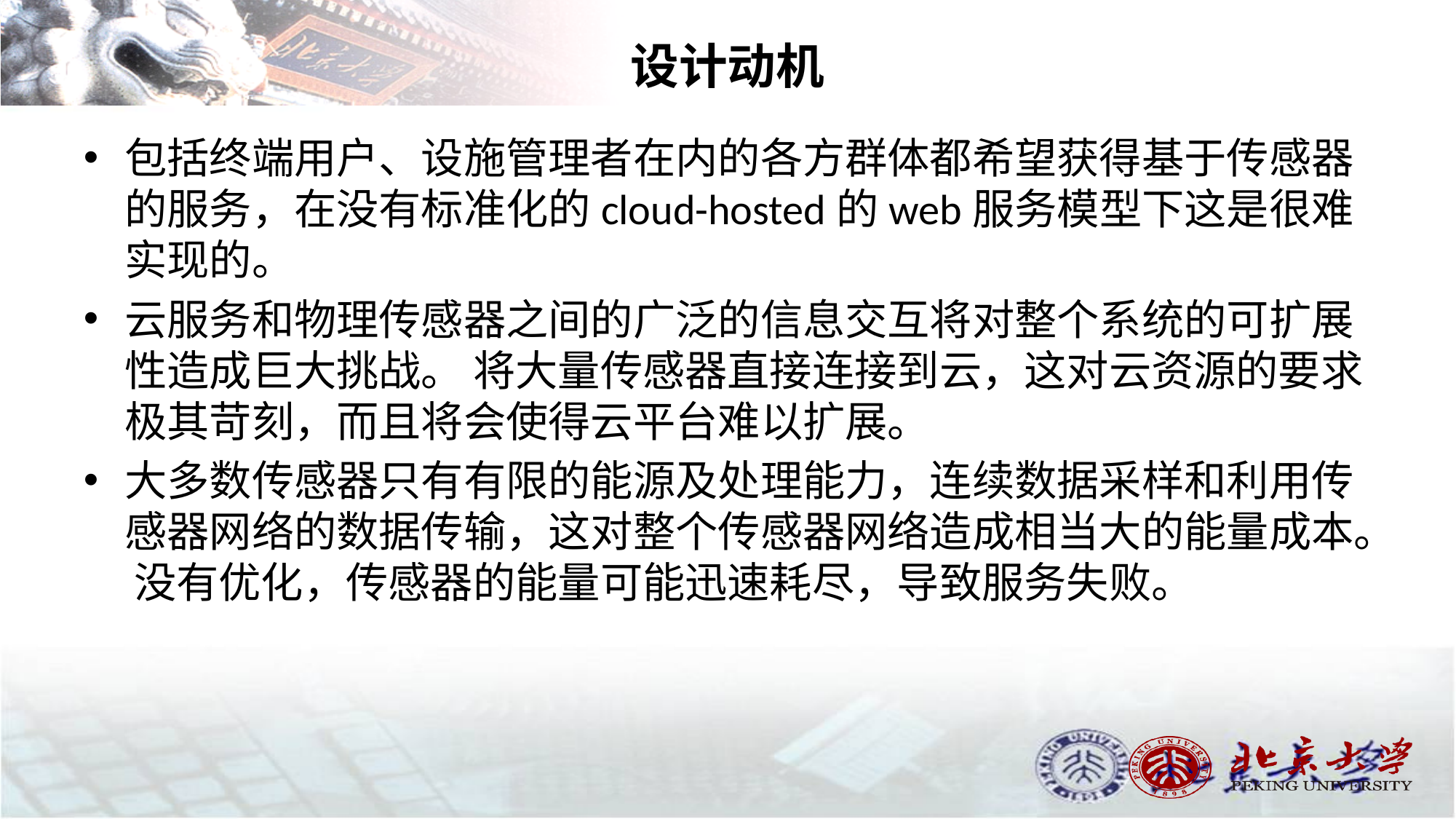

# 设计动机
包括终端用户、设施管理者在内的各方群体都希望获得基于传感器的服务，在没有标准化的cloud-hosted的web服务模型下这是很难实现的。
云服务和物理传感器之间的广泛的信息交互将对整个系统的可扩展性造成巨大挑战。 将大量传感器直接连接到云，这对云资源的要求极其苛刻，而且将会使得云平台难以扩展。
大多数传感器只有有限的能源及处理能力，连续数据采样和利用传感器网络的数据传输，这对整个传感器网络造成相当大的能量成本。 没有优化，传感器的能量可能迅速耗尽，导致服务失败。